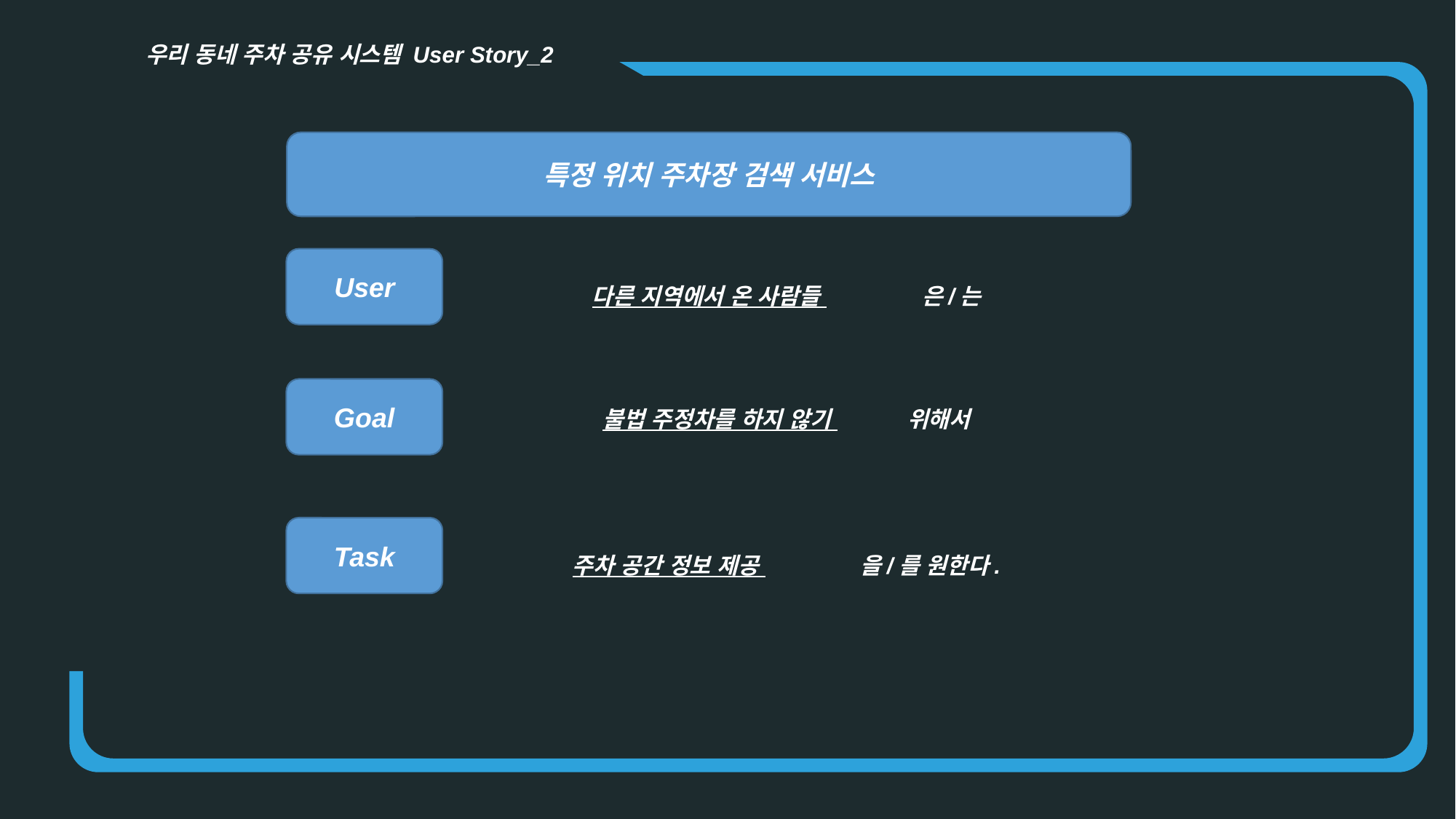

우리 동네 주차 공유 시스템 User Story_2

특정 위치 주차장 검색 서비스
User
다른 지역에서 온 사람들                은/는
Goal
불법 주정차를 하지 않기            위해서
Task
주차 공간 정보 제공                을/를 원한다.